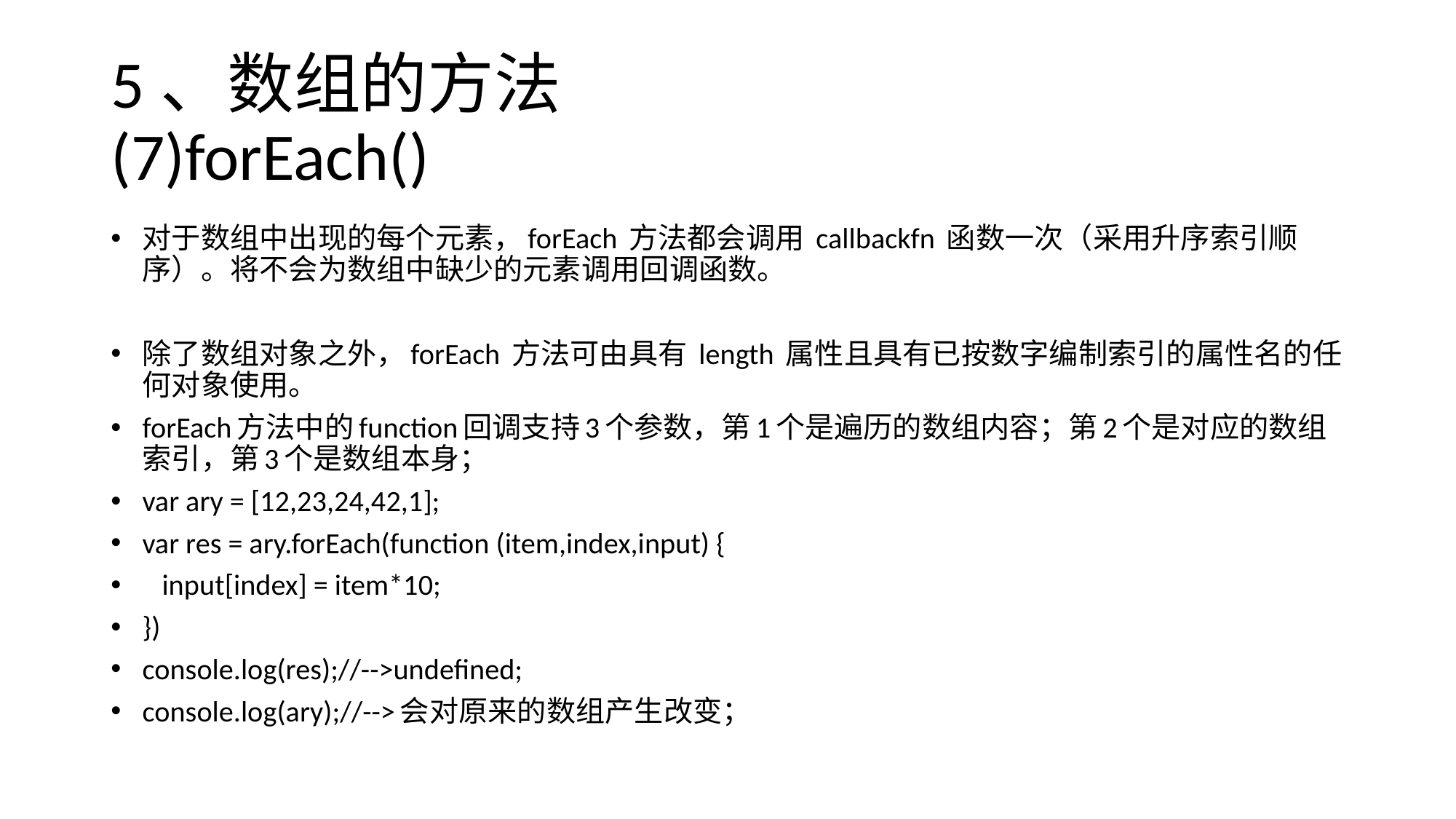

# 5、数组的方法 (7)forEach()
对于数组中出现的每个元素，forEach 方法都会调用 callbackfn 函数一次（采用升序索引顺序）。将不会为数组中缺少的元素调用回调函数。

除了数组对象之外，forEach 方法可由具有 length 属性且具有已按数字编制索引的属性名的任何对象使用。
forEach方法中的function回调支持3个参数，第1个是遍历的数组内容；第2个是对应的数组索引，第3个是数组本身；
var ary = [12,23,24,42,1];
var res = ary.forEach(function (item,index,input) {
   input[index] = item*10;
})
console.log(res);//-->undefined;
console.log(ary);//-->会对原来的数组产生改变；